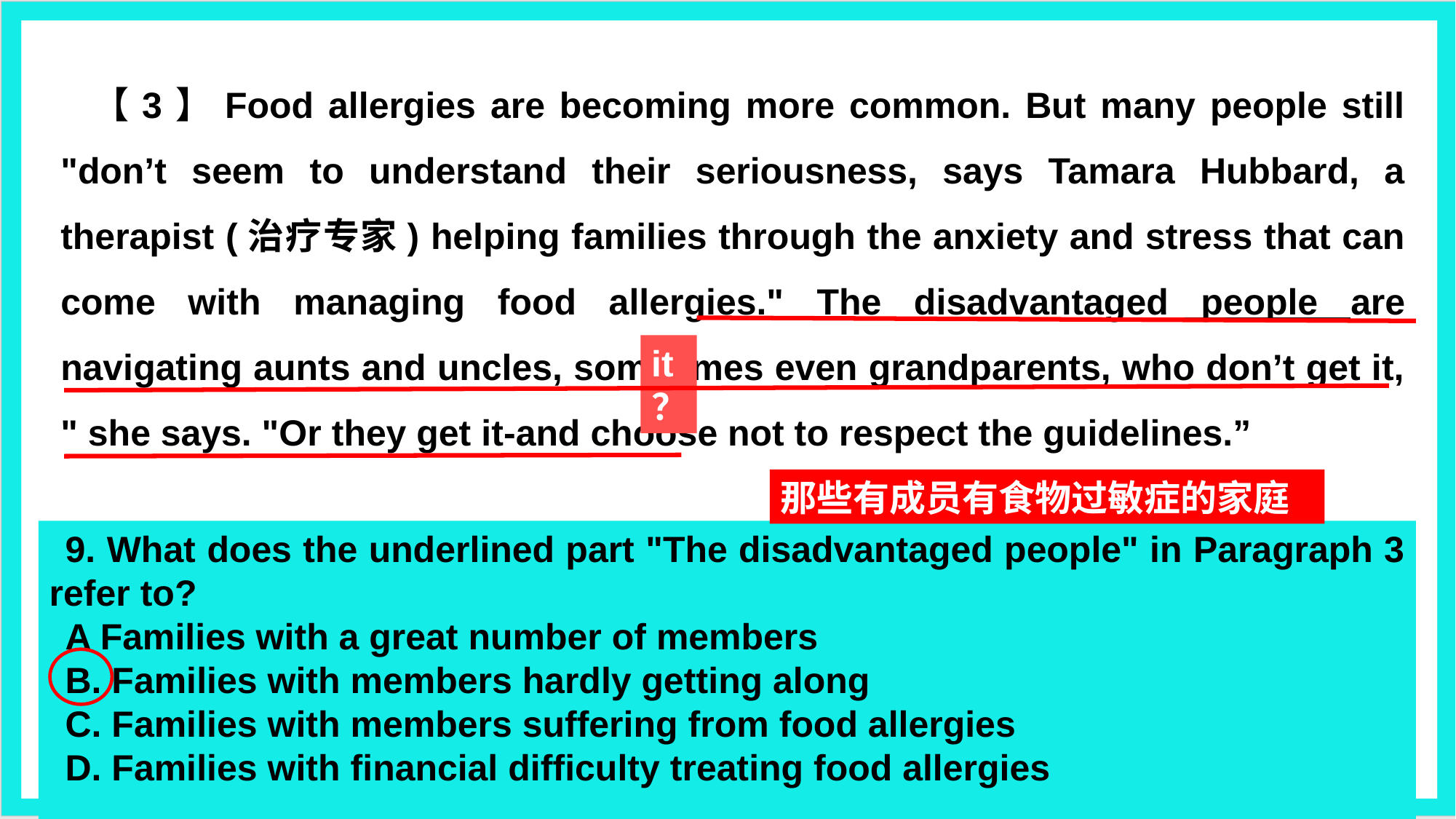

【3】Food allergies are becoming more common. But many people still "don’t seem to understand their seriousness, says Tamara Hubbard, a therapist (治疗专家) helping families through the anxiety and stress that can come with managing food allergies." The disadvantaged people are navigating aunts and uncles, sometimes even grandparents, who don’t get it, " she says. "Or they get it-and choose not to respect the guidelines.”
it？
那些有成员有食物过敏症的家庭
9. What does the underlined part "The disadvantaged people" in Paragraph 3 refer to?
A Families with a great number of members
B. Families with members hardly getting along
C. Families with members suffering from food allergies
D. Families with financial difficulty treating food allergies